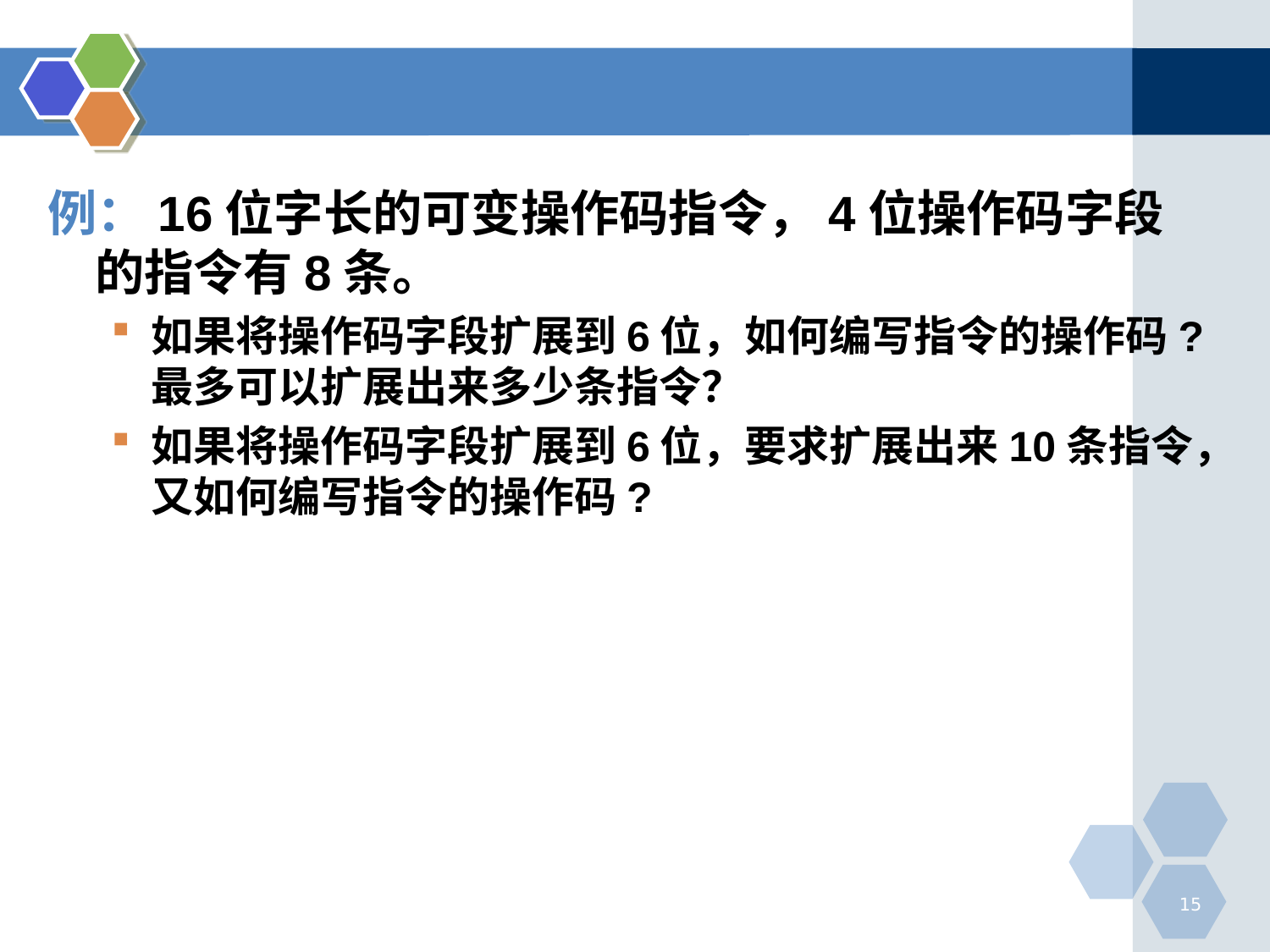

例：16位字长的可变操作码指令，4位操作码字段的指令有8条。
如果将操作码字段扩展到6位，如何编写指令的操作码?最多可以扩展出来多少条指令？
如果将操作码字段扩展到6位，要求扩展出来10条指令，又如何编写指令的操作码?
15